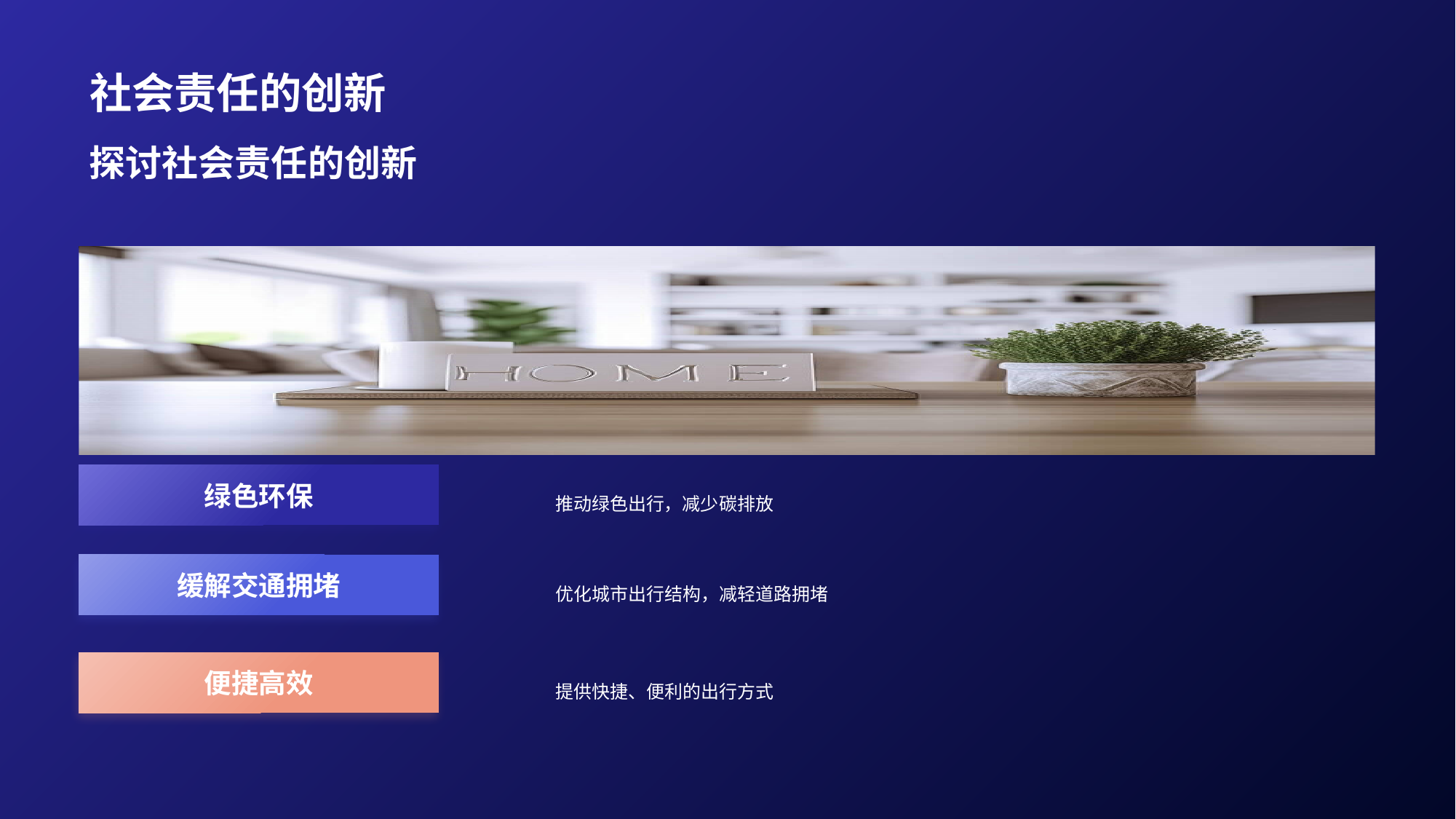

# 社会责任的创新
探讨社会责任的创新

绿色环保
推动绿色出行，减少碳排放
缓解交通拥堵
优化城市出行结构，减轻道路拥堵
便捷高效
提供快捷、便利的出行方式